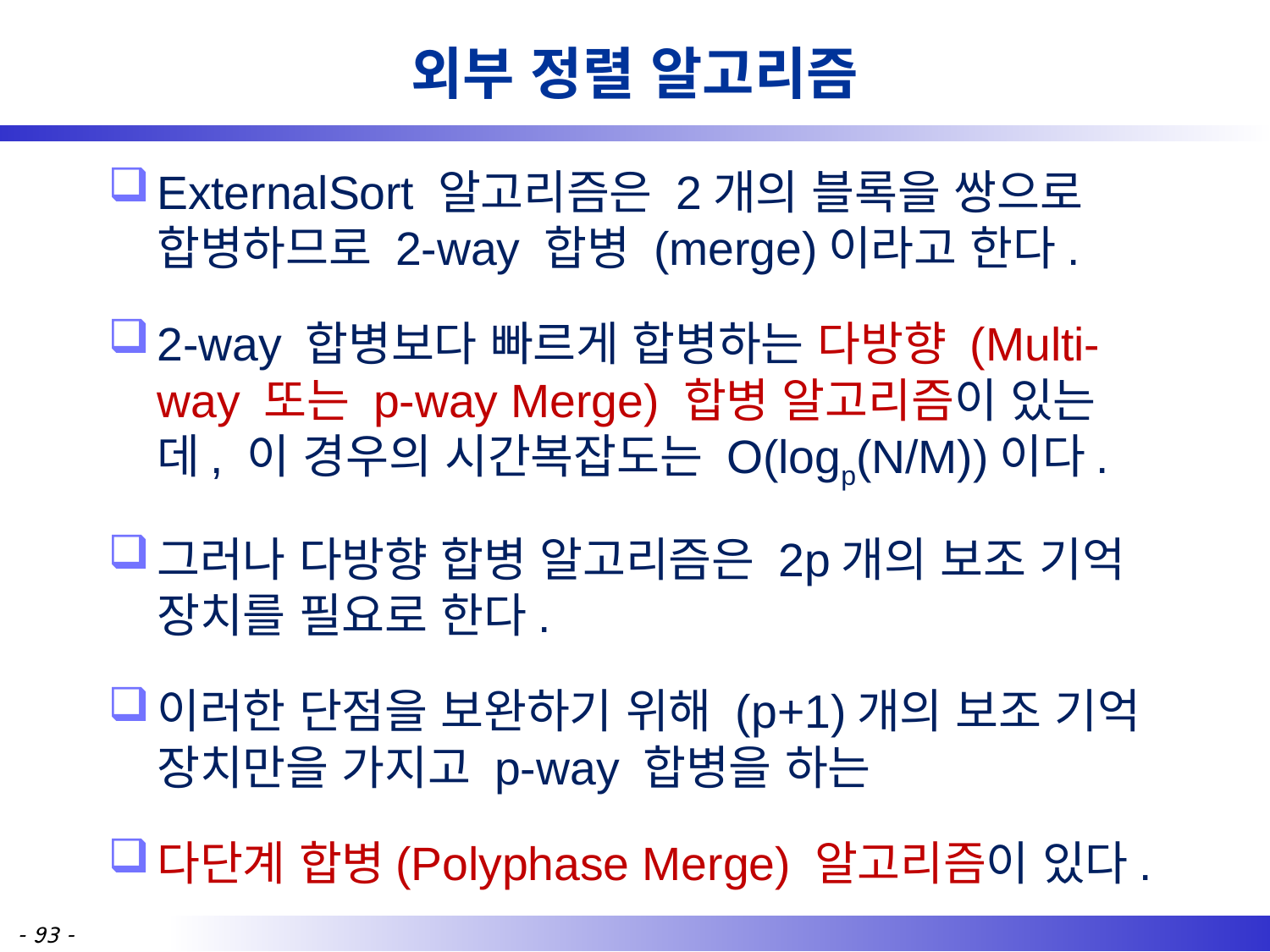

# 외부 정렬 알고리즘
ExternalSort 알고리즘은 2개의 블록을 쌍으로 합병하므로 2-way 합병 (merge)이라고 한다.
2-way 합병보다 빠르게 합병하는 다방향 (Multi-way 또는 p-way Merge) 합병 알고리즘이 있는데, 이 경우의 시간복잡도는 O(logp(N/M))이다.
그러나 다방향 합병 알고리즘은 2p개의 보조 기억 장치를 필요로 한다.
이러한 단점을 보완하기 위해 (p+1)개의 보조 기억 장치만을 가지고 p-way 합병을 하는
다단계 합병(Polyphase Merge) 알고리즘이 있다.
- 93 -